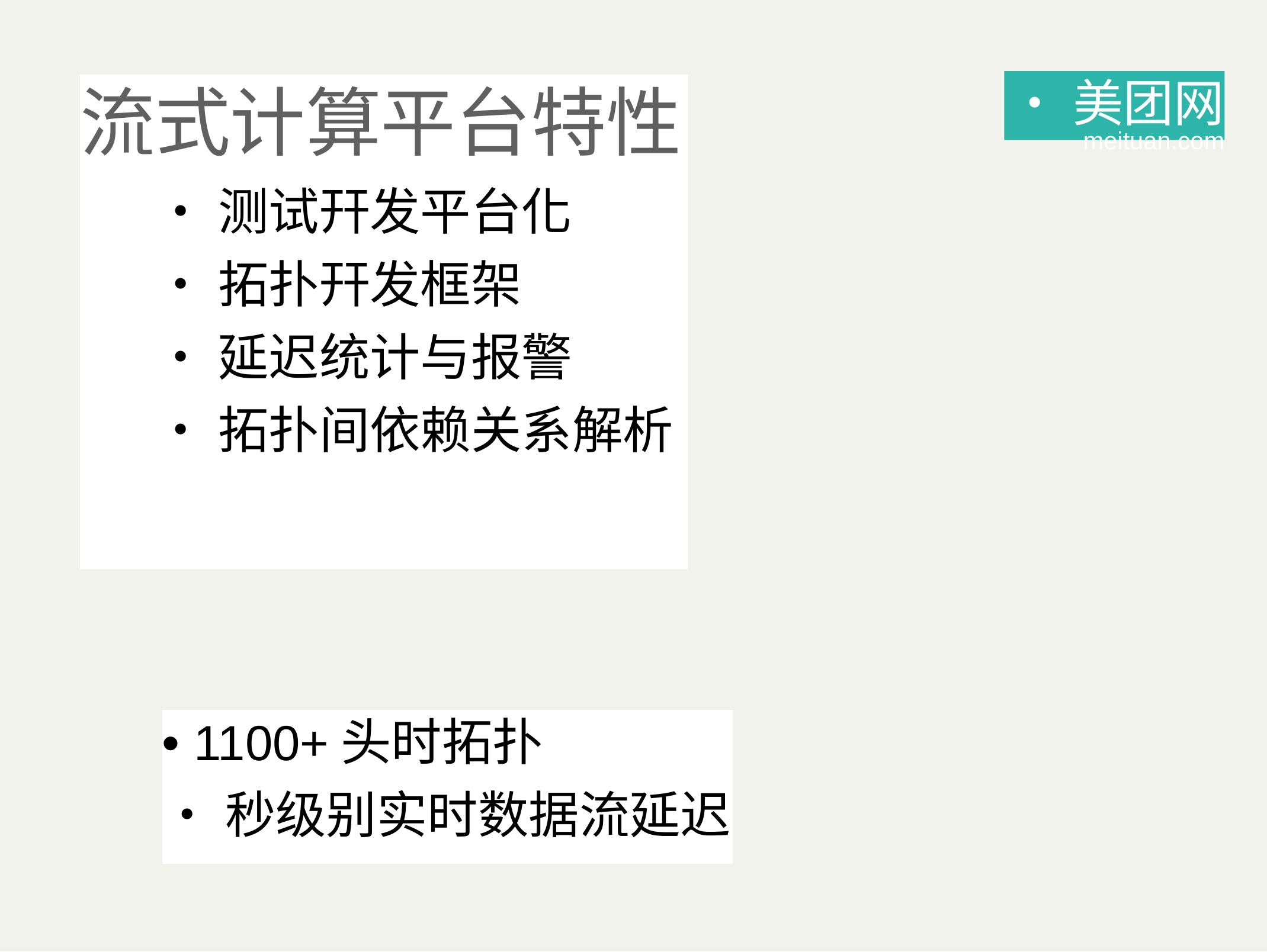

•美团网
meituan.com
流式计算平台特性
•测试幵发平台化
•拓扑幵发框架
•延迟统计与报警
•拓扑间依赖关系解析
• 1100+头时拓扑
•秒级别实时数据流延迟